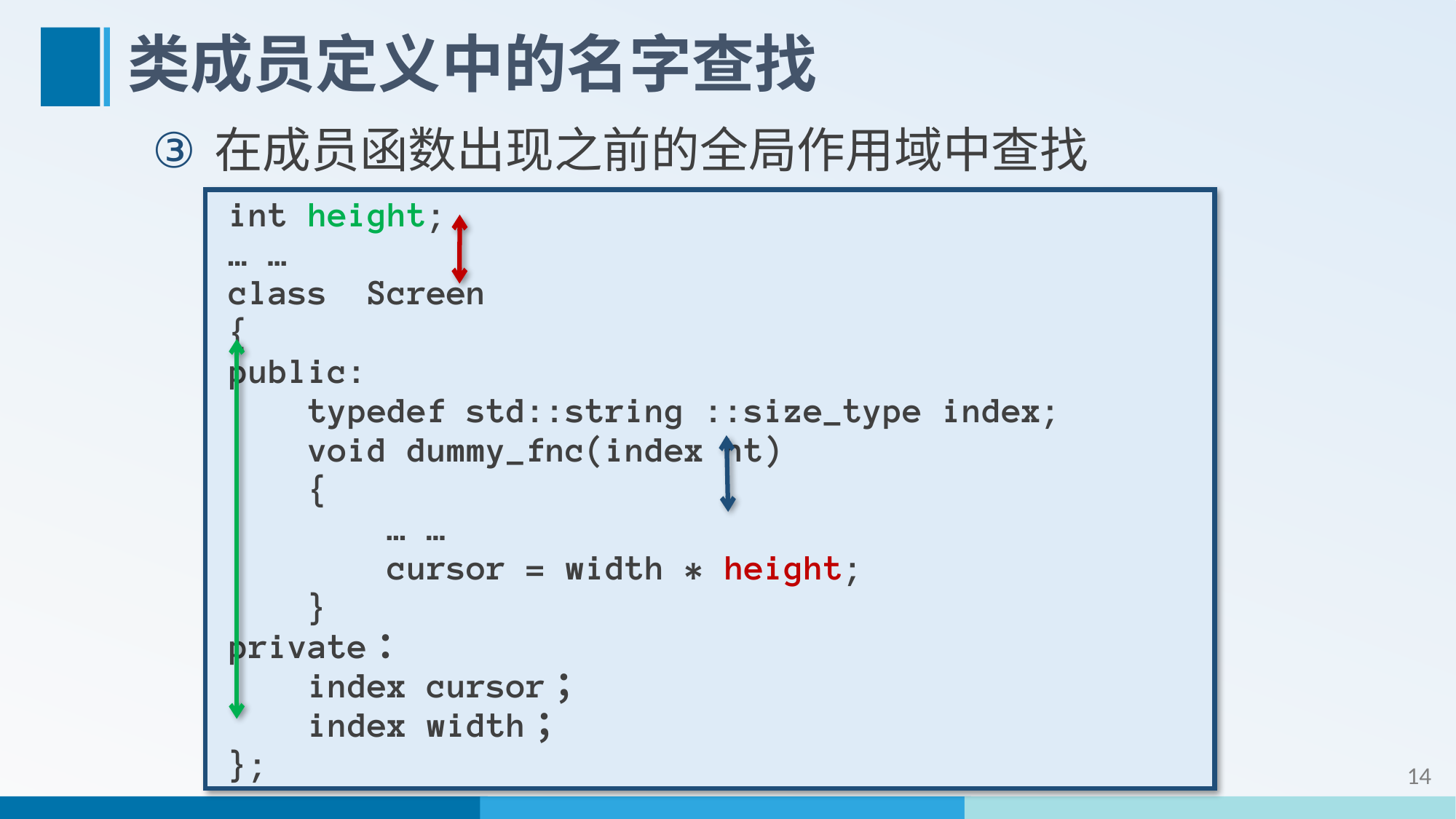

# 类成员定义中的名字查找
在成员函数出现之前的全局作用域中查找
int height;
… …
class  Screen
{
public:
    typedef std::string ::size_type index;
    void dummy_fnc(index ht)
    {
        … …
        cursor = width * height;
    }
private：
    index cursor；
    index width；
};